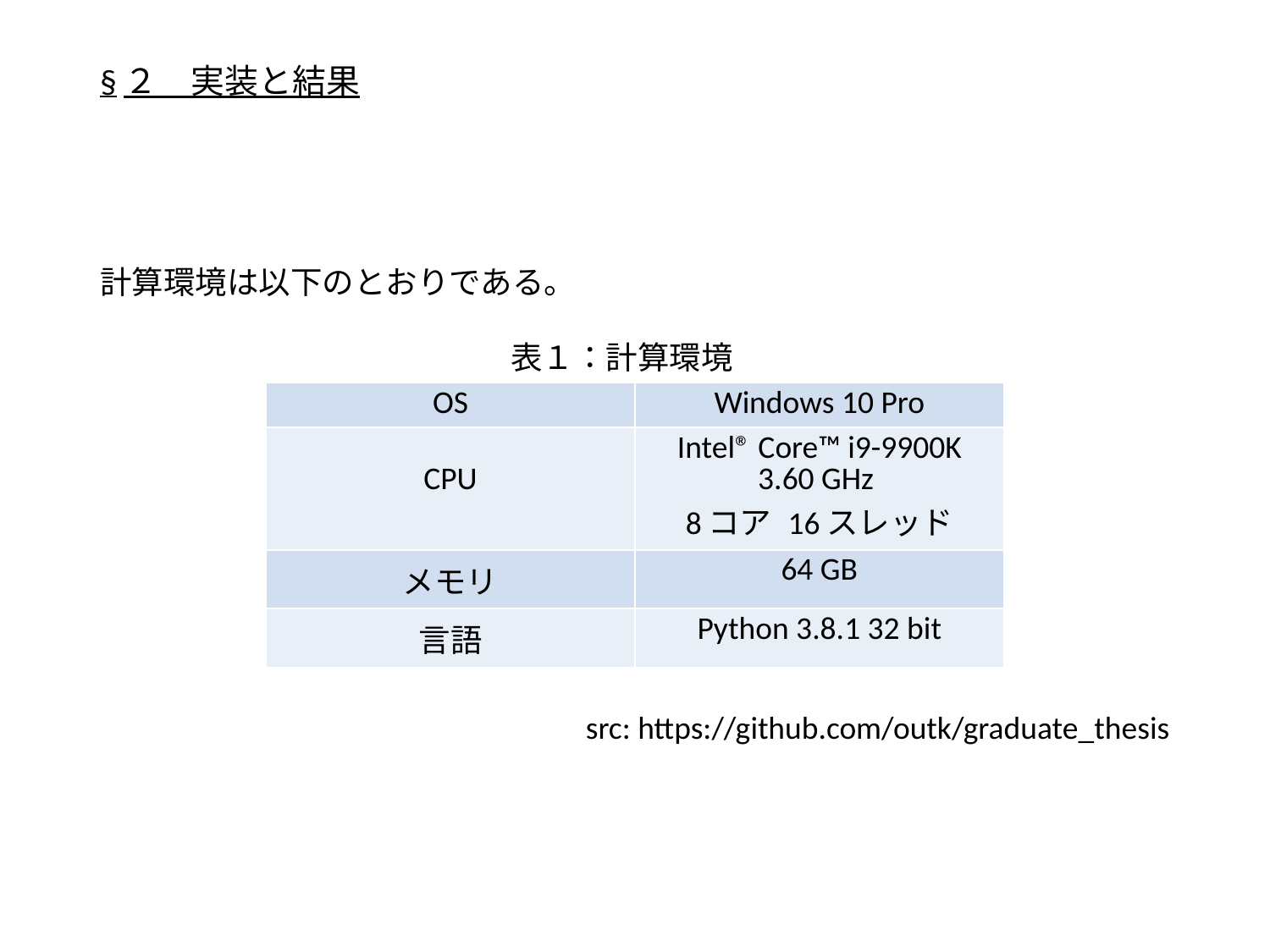

# §２　実装と結果

計算環境は以下のとおりである。

src: https://github.com/outk/graduate_thesis
表１：計算環境
| OS | Windows 10 Pro |
| --- | --- |
| CPU | Intel® Core™ i9-9900K 3.60 GHz 8コア 16スレッド |
| メモリ | 64 GB |
| 言語 | Python 3.8.1 32 bit |